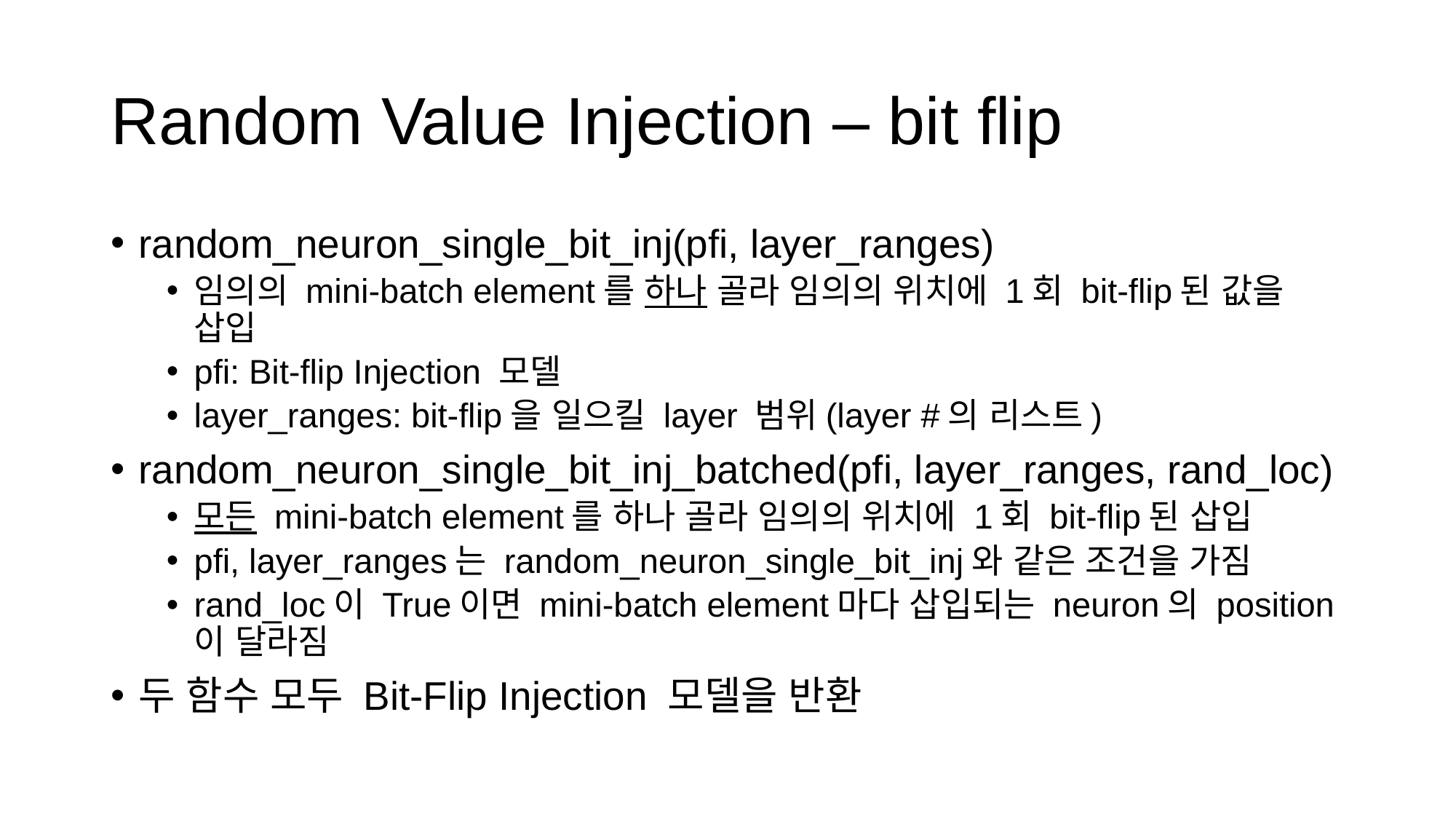

# Random Value Injection – bit flip
random_neuron_single_bit_inj(pfi, layer_ranges)
임의의 mini-batch element를 하나 골라 임의의 위치에 1회 bit-flip된 값을 삽입
pfi: Bit-flip Injection 모델
layer_ranges: bit-flip을 일으킬 layer 범위(layer #의 리스트)
random_neuron_single_bit_inj_batched(pfi, layer_ranges, rand_loc)
모든 mini-batch element를 하나 골라 임의의 위치에 1회 bit-flip된 삽입
pfi, layer_ranges는 random_neuron_single_bit_inj와 같은 조건을 가짐
rand_loc이 True이면 mini-batch element마다 삽입되는 neuron의 position이 달라짐
두 함수 모두 Bit-Flip Injection 모델을 반환